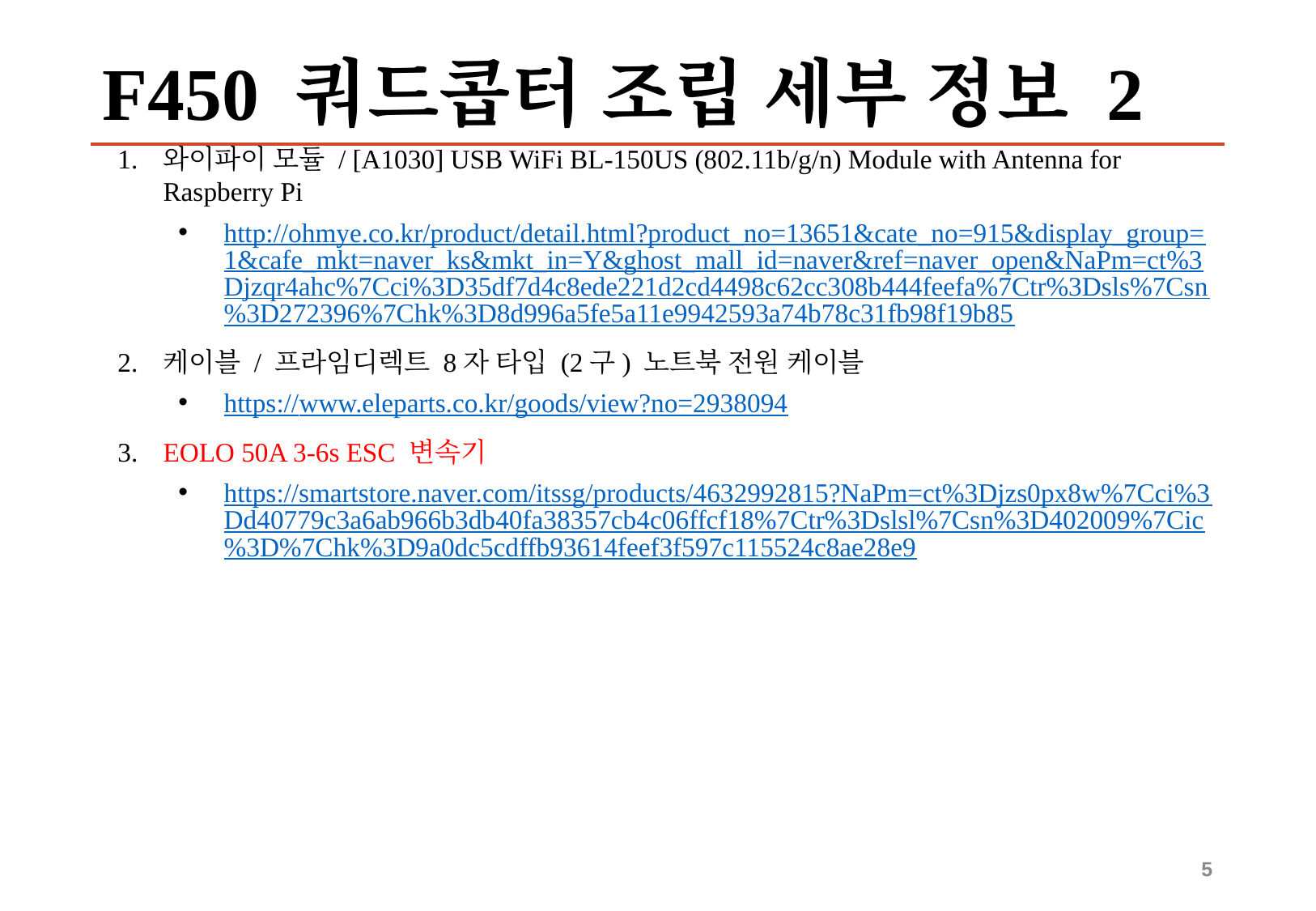

# F450 쿼드콥터 조립 세부 정보 2
와이파이 모듈 / [A1030] USB WiFi BL-150US (802.11b/g/n) Module with Antenna for Raspberry Pi
http://ohmye.co.kr/product/detail.html?product_no=13651&cate_no=915&display_group=1&cafe_mkt=naver_ks&mkt_in=Y&ghost_mall_id=naver&ref=naver_open&NaPm=ct%3Djzqr4ahc%7Cci%3D35df7d4c8ede221d2cd4498c62cc308b444feefa%7Ctr%3Dsls%7Csn%3D272396%7Chk%3D8d996a5fe5a11e9942593a74b78c31fb98f19b85
케이블 / 프라임디렉트 8자 타입 (2구) 노트북 전원 케이블
https://www.eleparts.co.kr/goods/view?no=2938094
EOLO 50A 3-6s ESC 변속기
https://smartstore.naver.com/itssg/products/4632992815?NaPm=ct%3Djzs0px8w%7Cci%3Dd40779c3a6ab966b3db40fa38357cb4c06ffcf18%7Ctr%3Dslsl%7Csn%3D402009%7Cic%3D%7Chk%3D9a0dc5cdffb93614feef3f597c115524c8ae28e9
5